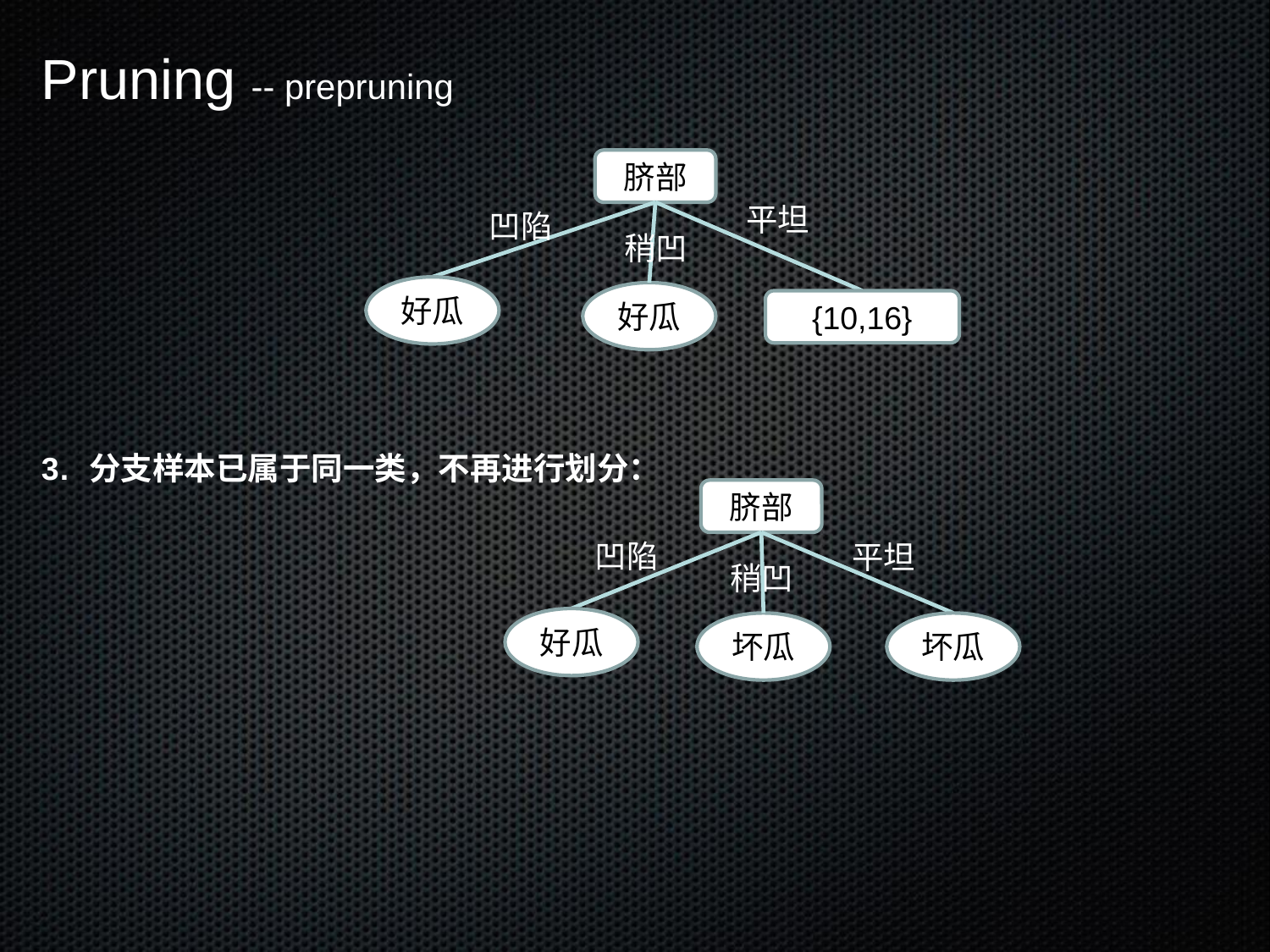

Pruning -- prepruning
脐部

分支样本已属于同一类，不再进行划分：

平坦
凹陷
稍凹
好瓜
好瓜
{10,16}
脐部
凹陷
平坦
稍凹
好瓜
坏瓜
坏瓜